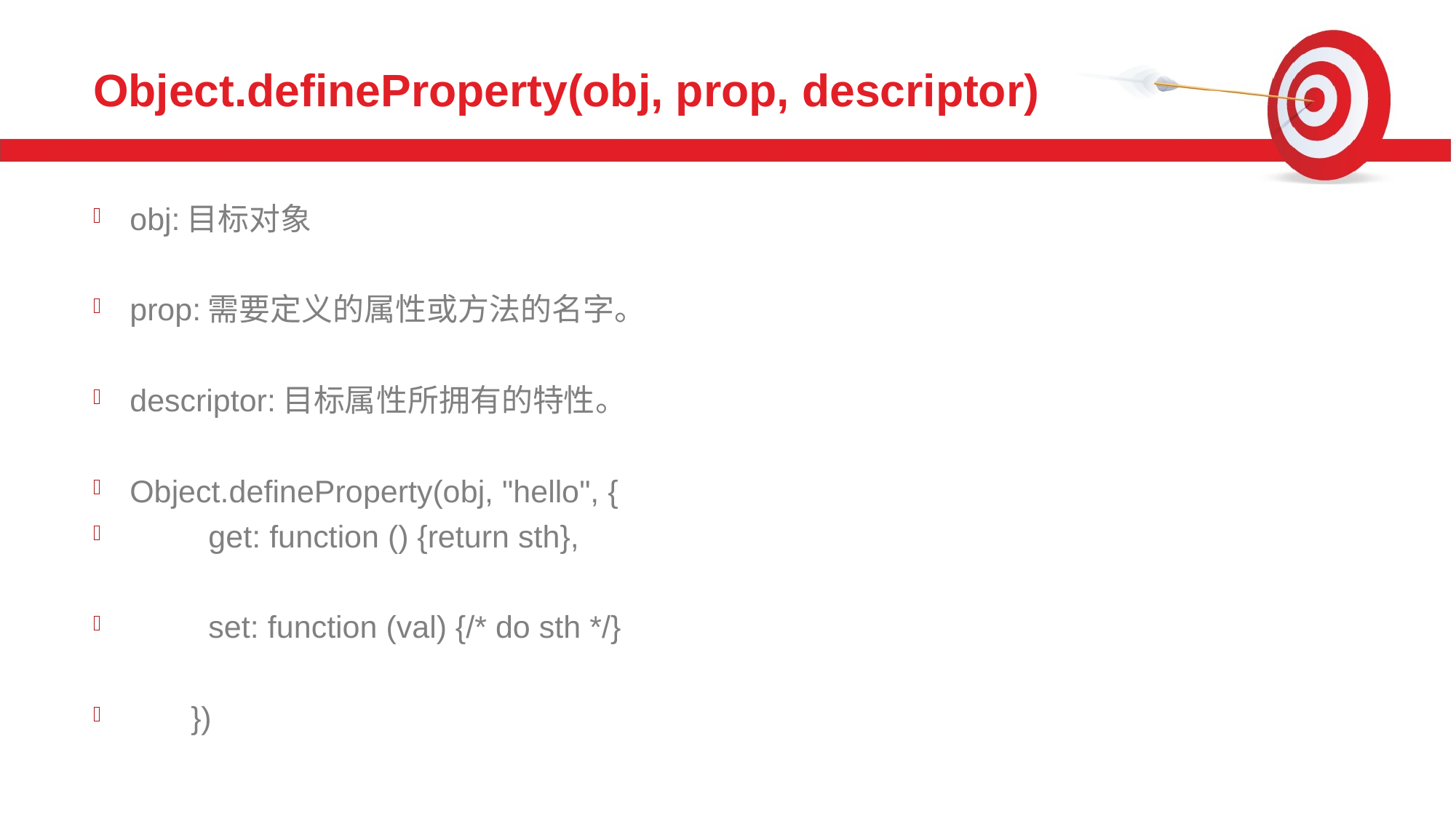

# Object.defineProperty(obj, prop, descriptor)
obj:目标对象

prop:需要定义的属性或方法的名字。

descriptor:目标属性所拥有的特性。

Object.defineProperty(obj, "hello", {
         get: function () {return sth},

         set: function (val) {/* do sth */}

       })